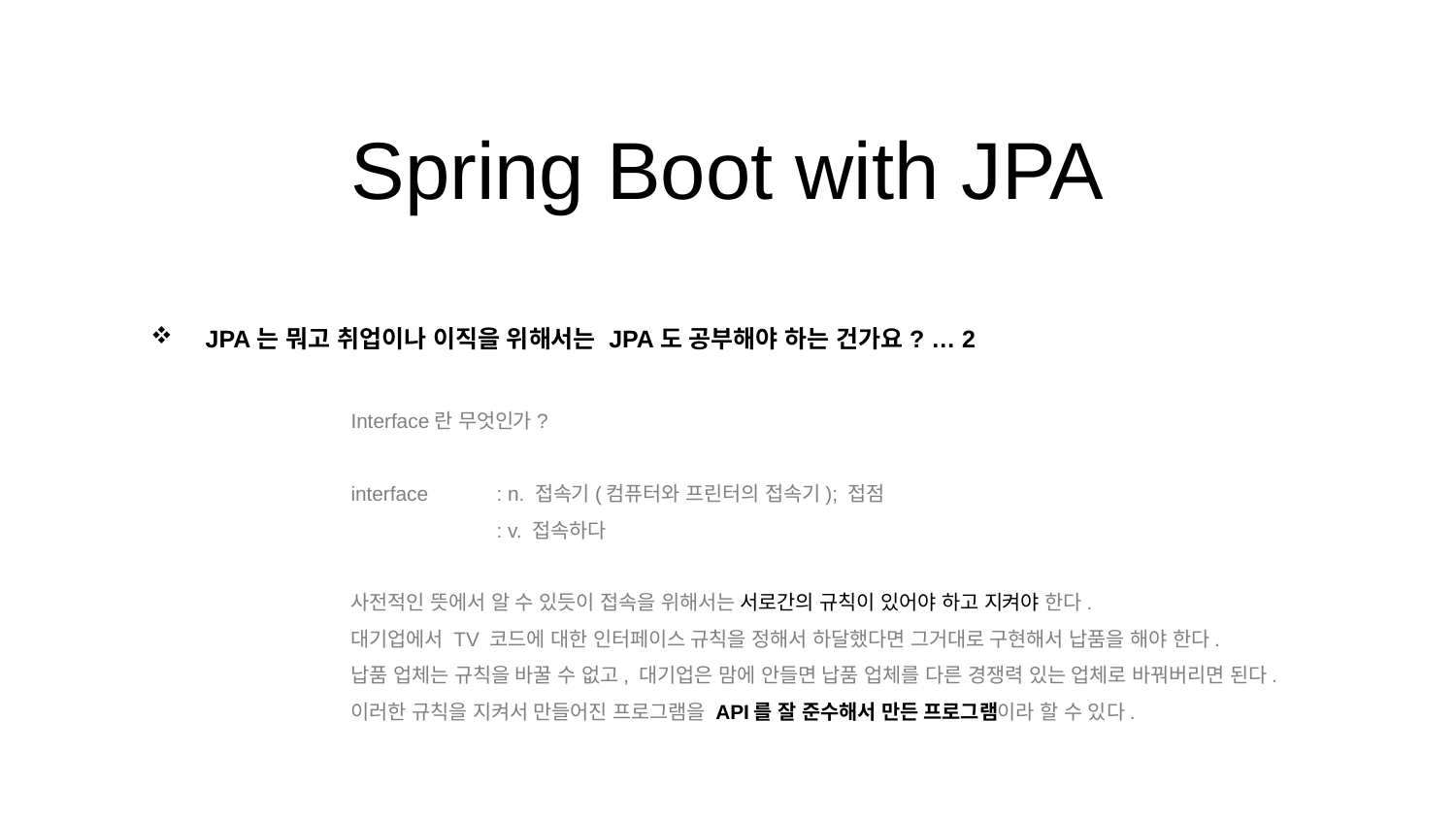

Spring Boot with JPA
JPA는 뭐고 취업이나 이직을 위해서는 JPA도 공부해야 하는 건가요? … 2
	Interface란 무엇인가?
	interface 	: n. 접속기(컴퓨터와 프린터의 접속기); 접점
		: v. 접속하다
	사전적인 뜻에서 알 수 있듯이 접속을 위해서는 서로간의 규칙이 있어야 하고 지켜야 한다.
	대기업에서 TV 코드에 대한 인터페이스 규칙을 정해서 하달했다면 그거대로 구현해서 납품을 해야 한다.
	납품 업체는 규칙을 바꿀 수 없고, 대기업은 맘에 안들면 납품 업체를 다른 경쟁력 있는 업체로 바꿔버리면 된다.
	이러한 규칙을 지켜서 만들어진 프로그램을 API를 잘 준수해서 만든 프로그램이라 할 수 있다.